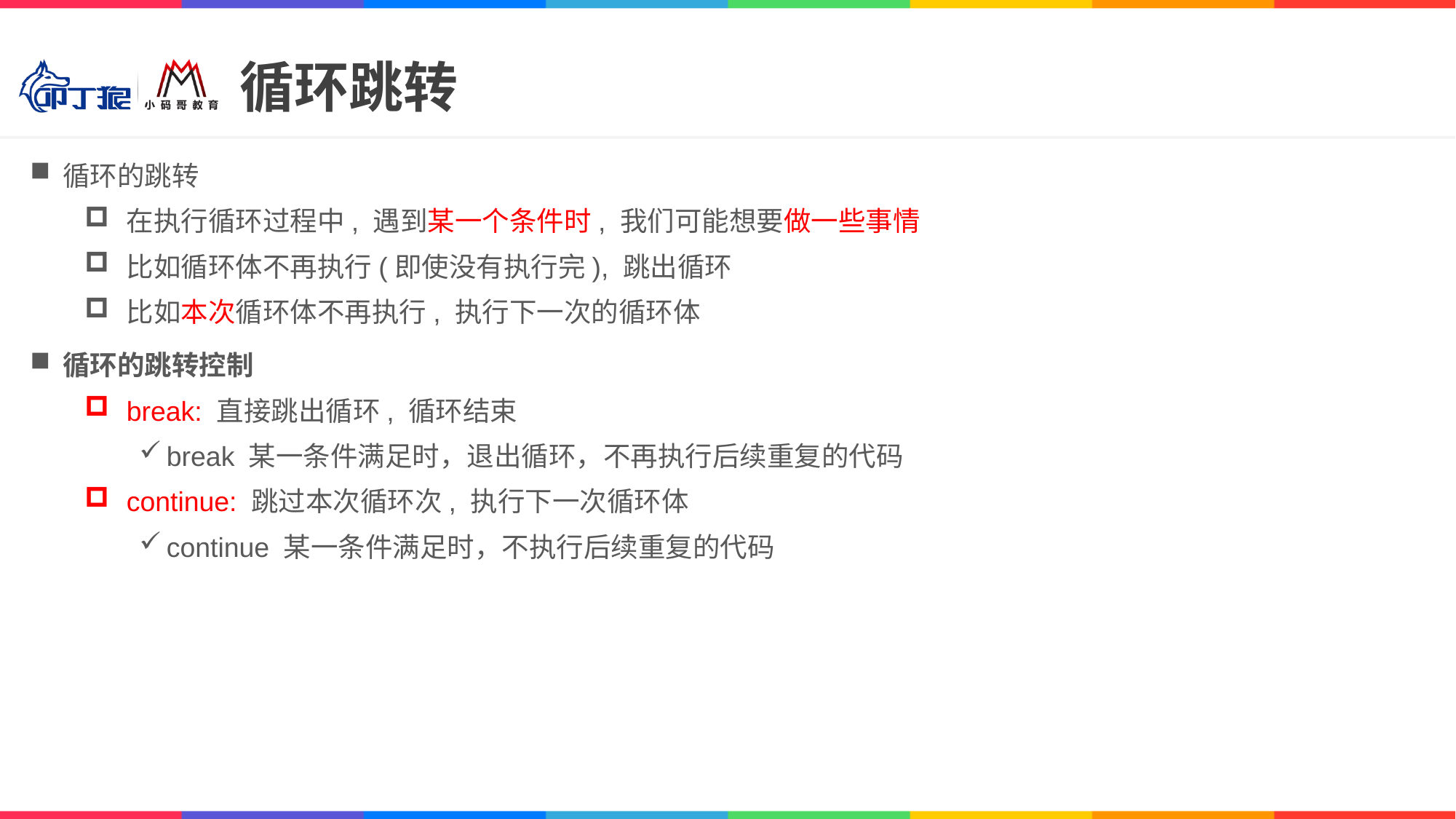

# 循环跳转
循环的跳转
在执行循环过程中, 遇到某一个条件时, 我们可能想要做一些事情
比如循环体不再执行(即使没有执行完), 跳出循环
比如本次循环体不再执行, 执行下一次的循环体
循环的跳转控制
break: 直接跳出循环, 循环结束
break 某一条件满足时，退出循环，不再执行后续重复的代码
continue: 跳过本次循环次, 执行下一次循环体
continue 某一条件满足时，不执行后续重复的代码